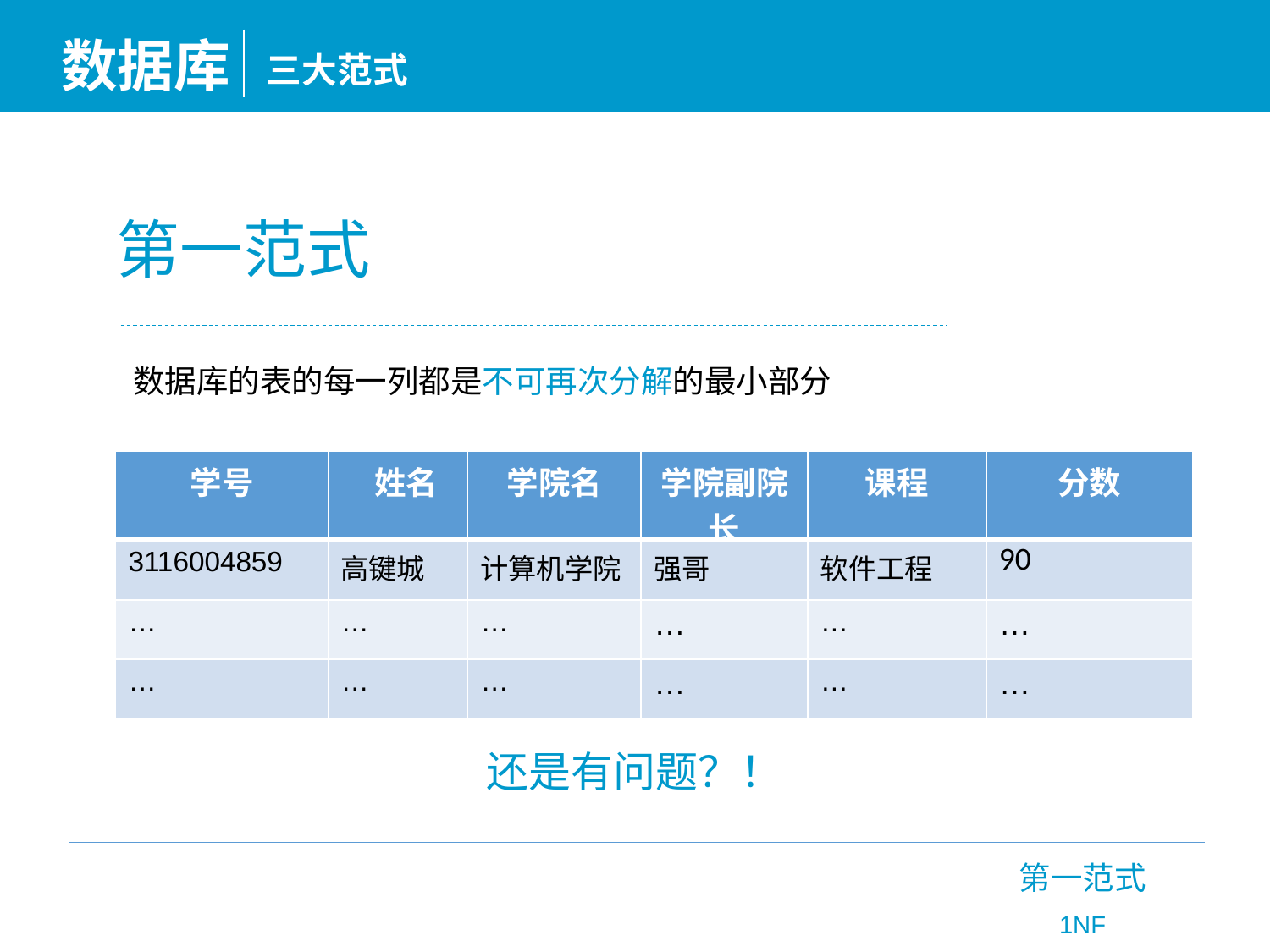

数据库
三大范式
第一范式
数据库的表的每一列都是不可再次分解的最小部分
| 学号 | 姓名 | 学院名 | 学院副院长 | 课程 | 分数 |
| --- | --- | --- | --- | --- | --- |
| 3116004859 | 高键城 | 计算机学院 | 强哥 | 软件工程 | 90 |
| … | … | … | … | … | … |
| … | … | … | … | … | … |
还是有问题？！
第一范式
1NF